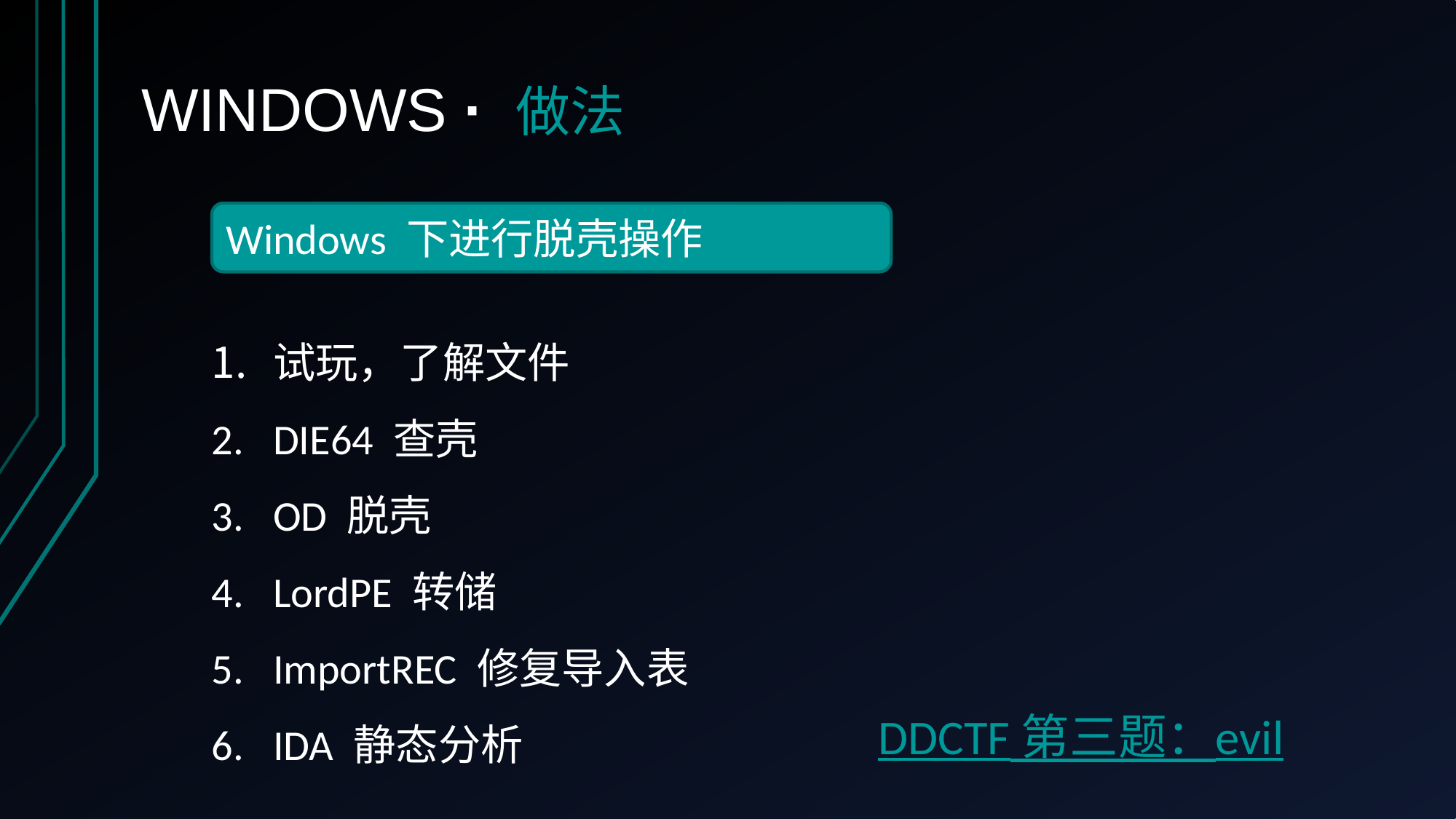

WINDOWS · 做法

Windows 下进行脱壳操作
试玩，了解文件
DIE64 查壳
OD 脱壳
LordPE 转储
ImportREC 修复导入表
IDA 静态分析
DDCTF 第三题：evil